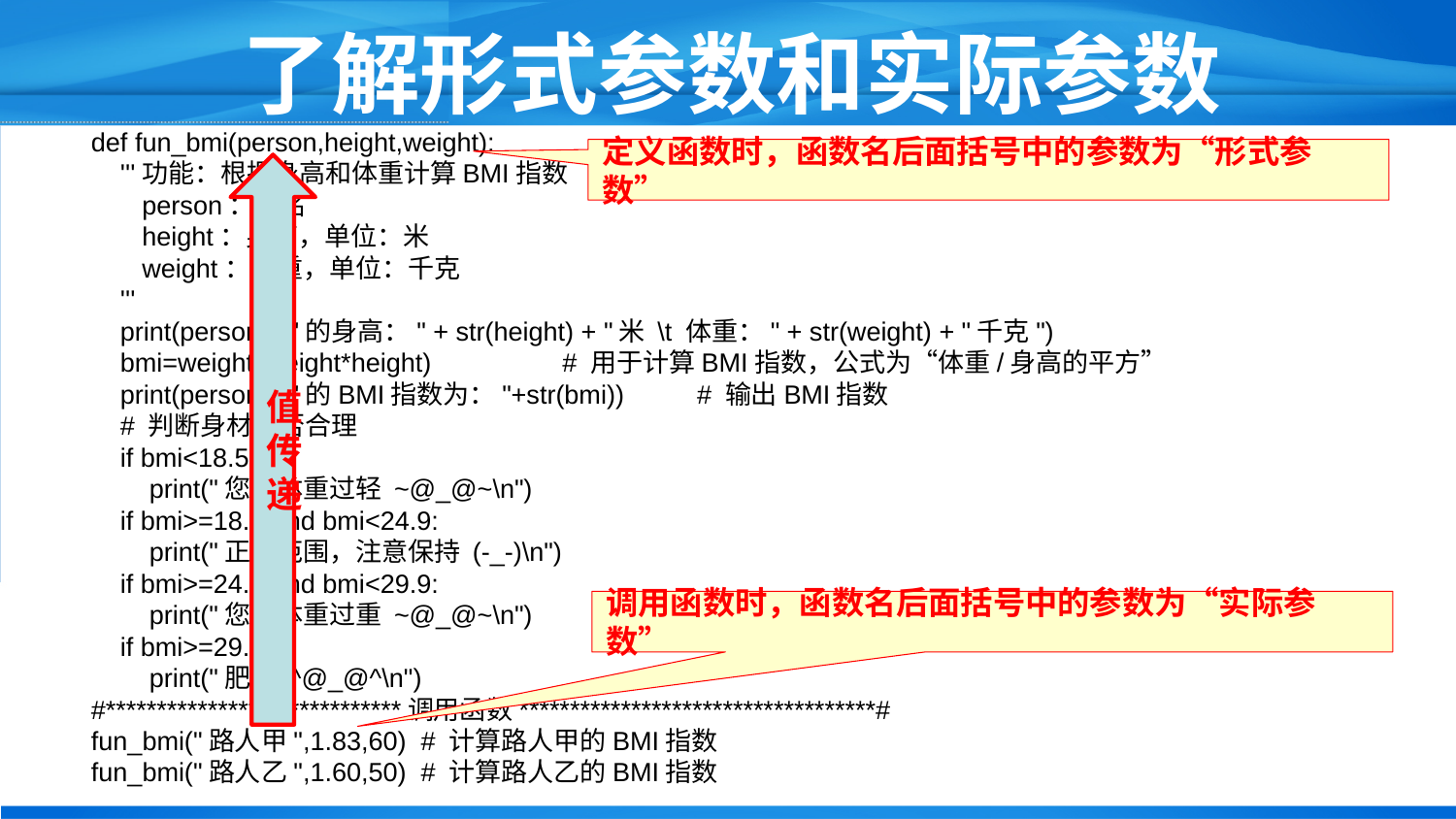

# 了解形式参数和实际参数
def fun_bmi(person,height,weight):
    '''功能：根据身高和体重计算BMI指数
       person：姓名
       height：身高，单位：米
       weight：体重，单位：千克
    '''
    print(person + "的身高：" + str(height) + "米 \t 体重：" + str(weight) + "千克")
    bmi=weight/(height*height)                  # 用于计算BMI指数，公式为“体重/身高的平方”
    print(person + "的BMI指数为："+str(bmi))          # 输出BMI指数
    # 判断身材是否合理
    if bmi<18.5:
        print("您的体重过轻 ~@_@~\n")
    if bmi>=18.5 and bmi<24.9:
        print("正常范围，注意保持 (-_-)\n")
    if bmi>=24.9 and bmi<29.9:
        print("您的体重过重 ~@_@~\n")
    if bmi>=29.9:
        print("肥胖 ^@_@^\n")
#*****************************调用函数***********************************#
fun_bmi("路人甲",1.83,60)  # 计算路人甲的BMI指数
fun_bmi("路人乙",1.60,50)  # 计算路人乙的BMI指数
定义函数时，函数名后面括号中的参数为“形式参数”
值传递
调用函数时，函数名后面括号中的参数为“实际参数”